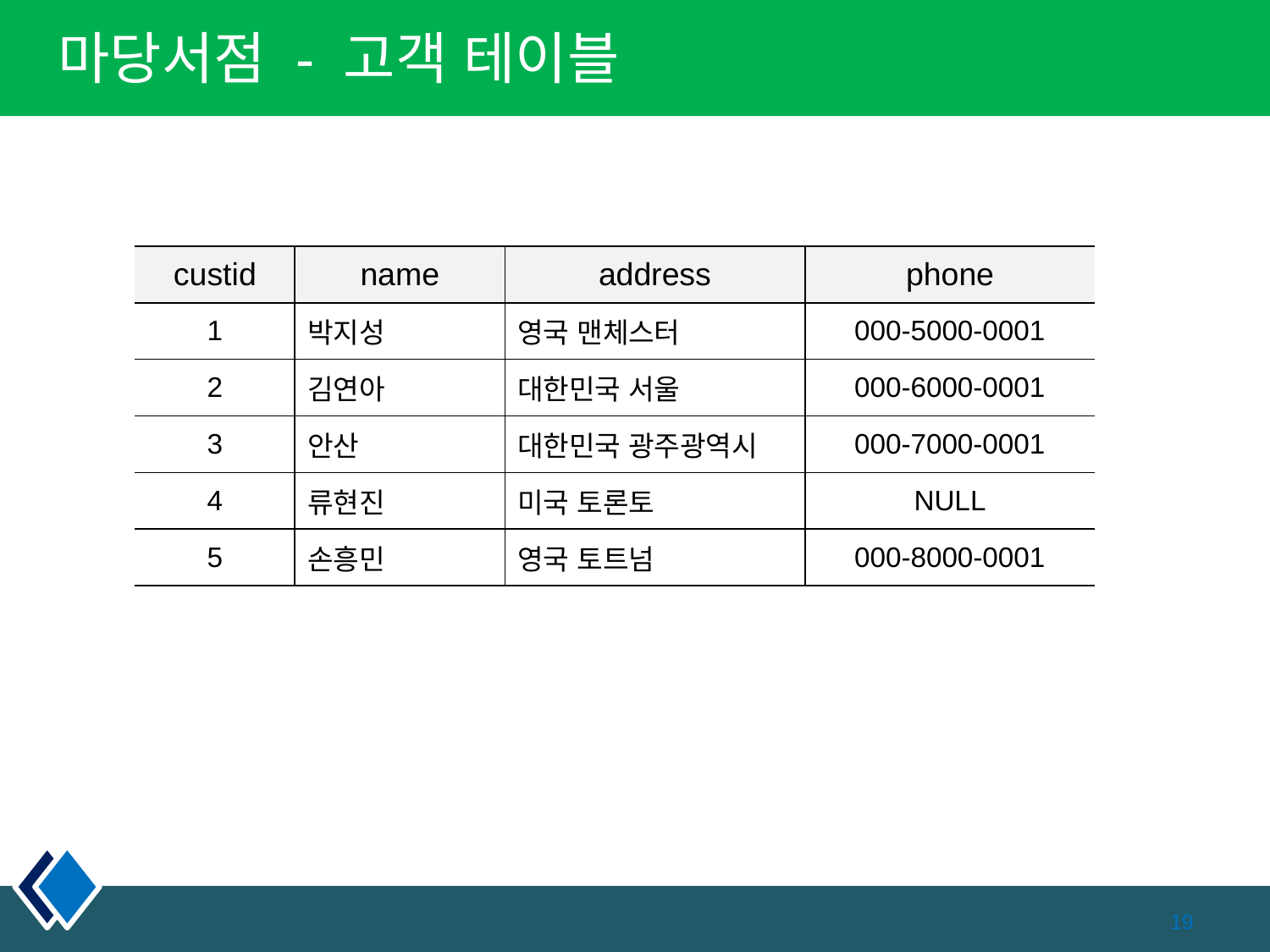

# 마당서점 - 고객 테이블
| custid | name | address | phone |
| --- | --- | --- | --- |
| 1 | 박지성 | 영국 맨체스터 | 000-5000-0001 |
| 2 | 김연아 | 대한민국 서울 | 000-6000-0001 |
| 3 | 안산 | 대한민국 광주광역시 | 000-7000-0001 |
| 4 | 류현진 | 미국 토론토 | NULL |
| 5 | 손흥민 | 영국 토트넘 | 000-8000-0001 |
19